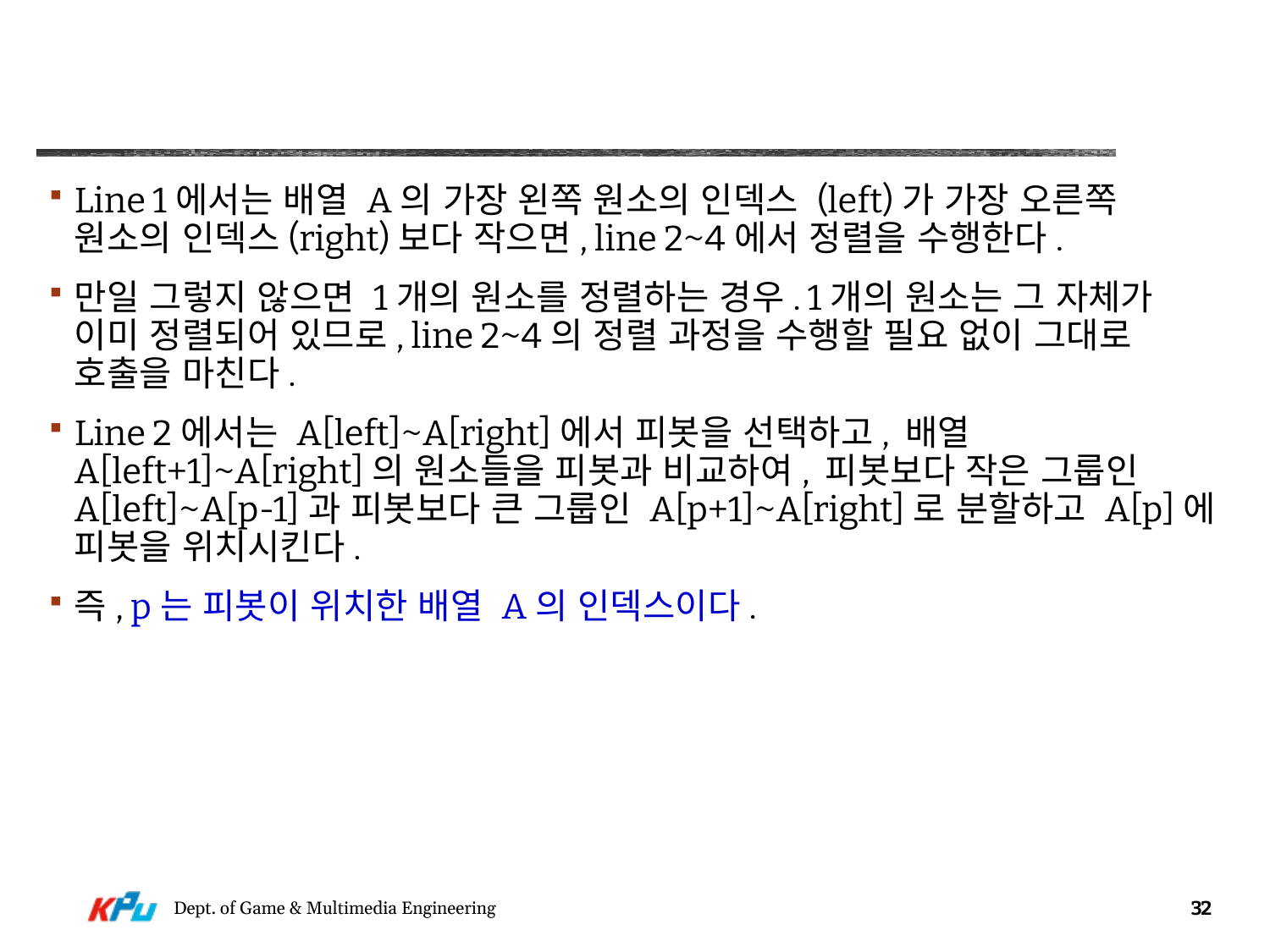

#
Line 1에서는 배열 A의 가장 왼쪽 원소의 인덱스 (left)가 가장 오른쪽 원소의 인덱스(right)보다 작으면, line 2~4에서 정렬을 수행한다.
만일 그렇지 않으면 1개의 원소를 정렬하는 경우. 1개의 원소는 그 자체가 이미 정렬되어 있므로, line 2~4의 정렬 과정을 수행할 필요 없이 그대로 호출을 마친다.
Line 2에서는 A[left]~A[right]에서 피봇을 선택하고, 배열 A[left+1]~A[right]의 원소들을 피봇과 비교하여, 피봇보다 작은 그룹인 A[left]~A[p-1]과 피봇보다 큰 그룹인 A[p+1]~A[right]로 분할하고 A[p]에 피봇을 위치시킨다.
즉, p는 피봇이 위치한 배열 A의 인덱스이다.

Dept. of Game & Multimedia Engineering
32